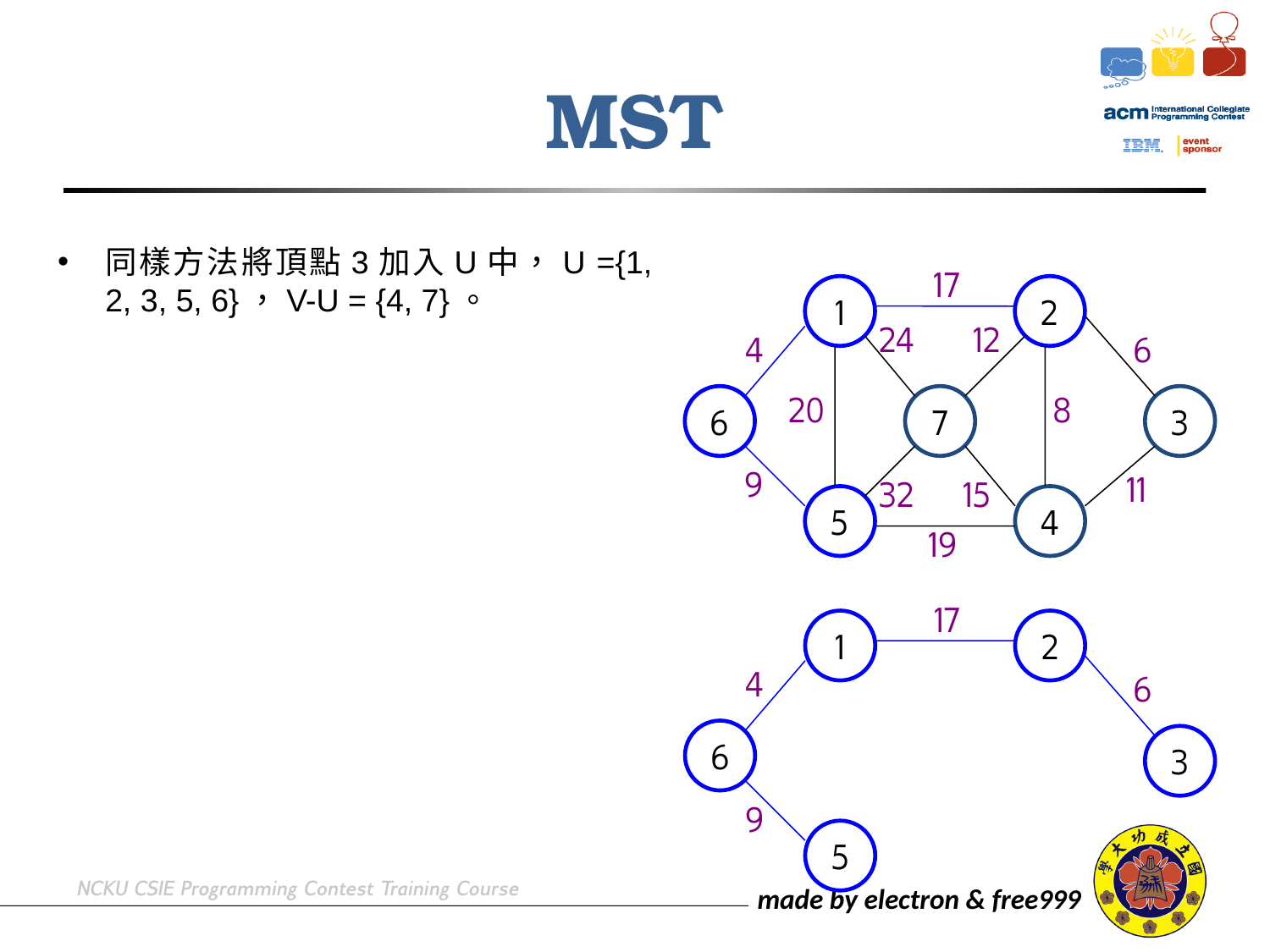

# MST
同樣方法將頂點3加入U中，U ={1, 2, 3, 5, 6}，V-U = {4, 7}。
17
1
2

24
12

4
6

20
8
6
7
3

9
11
32
15
5
4
19

17
1
2

4

6
6
3

9
5
NCKU CSIE Programming Contest Training Course